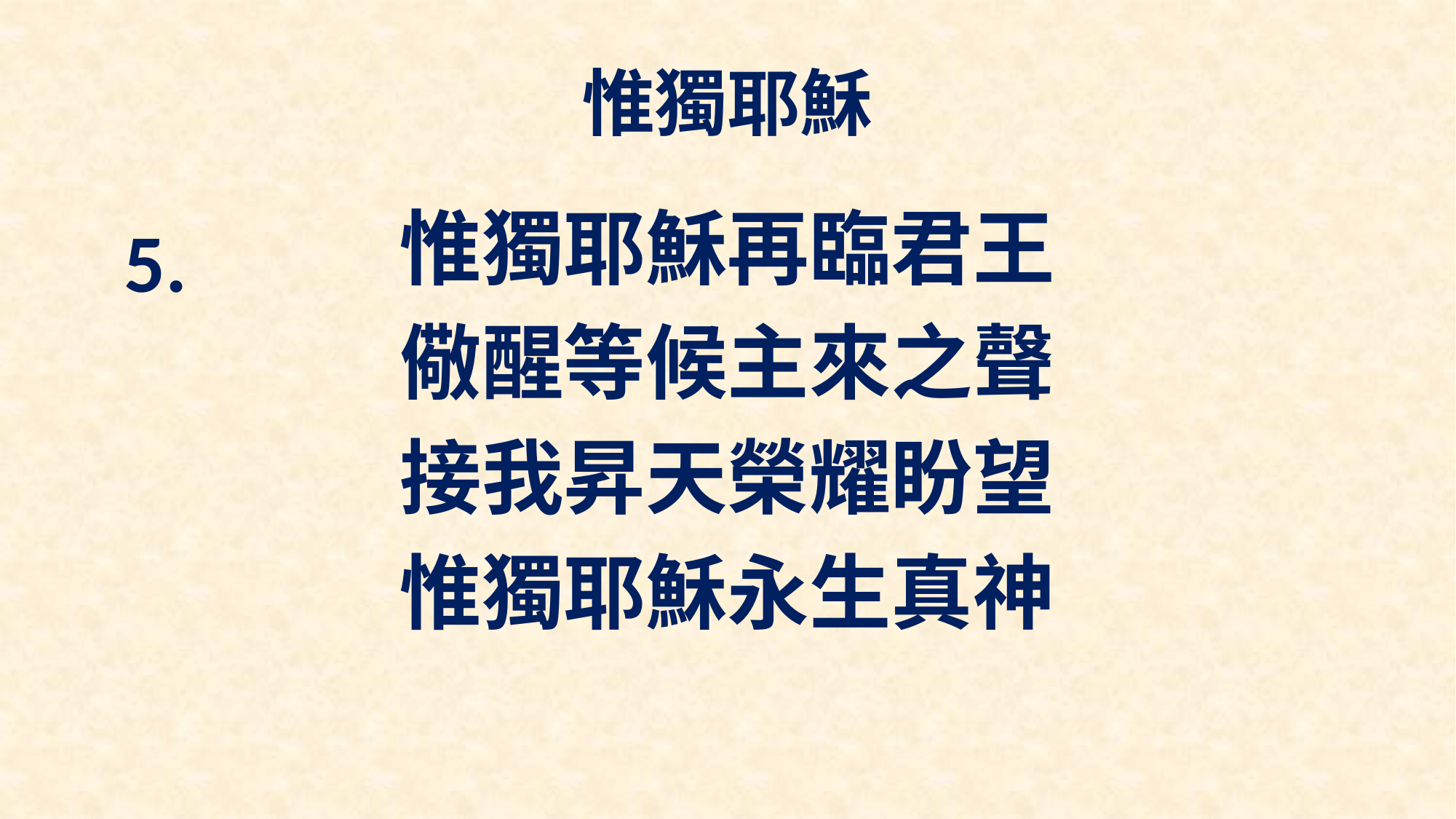

# 惟獨耶穌
惟獨耶穌再臨君王
儆醒等候主來之聲
接我昇天榮耀盼望
惟獨耶穌永生真神
5.